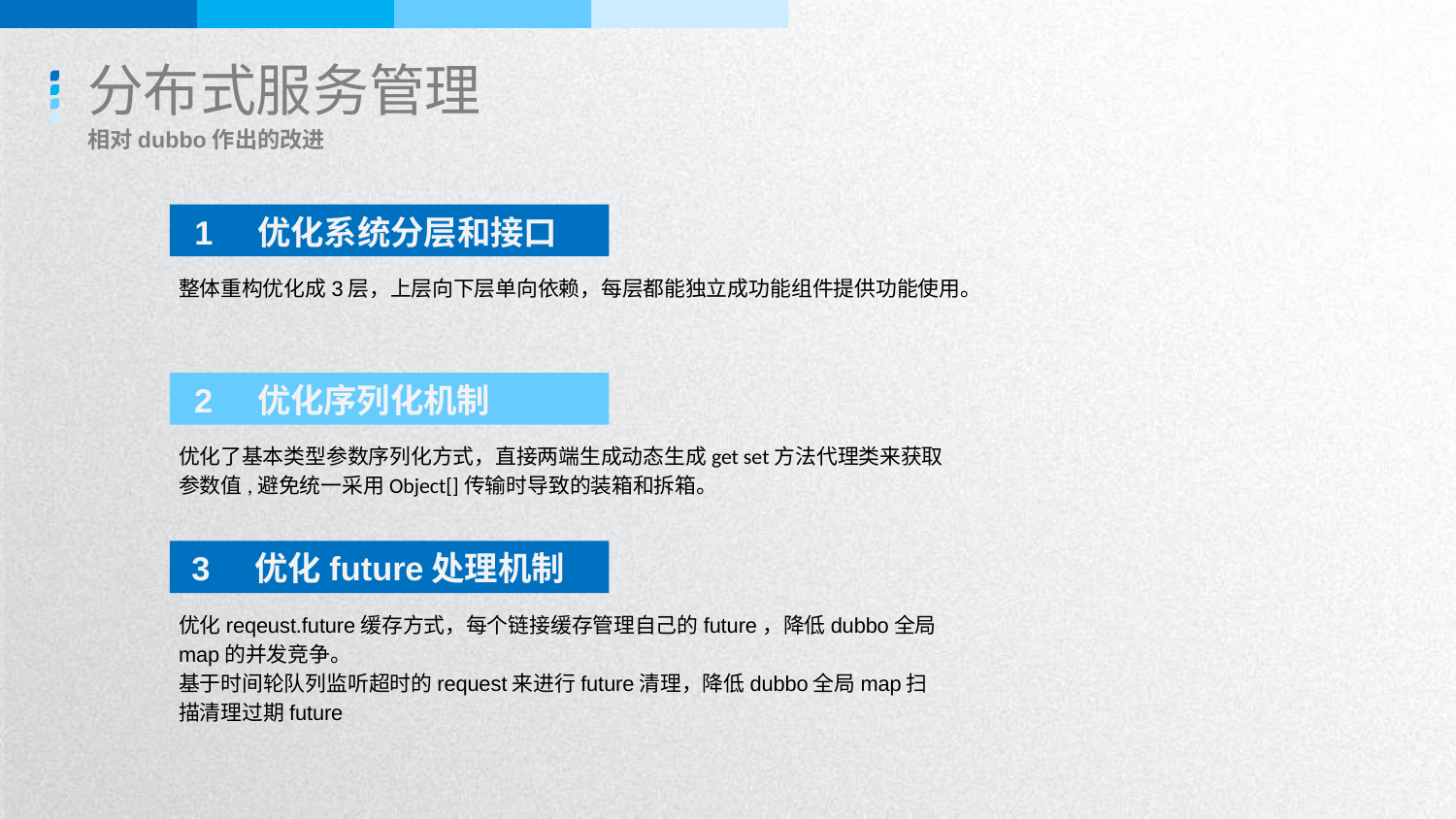

分布式服务管理
相对dubbo作出的改进
1    优化系统分层和接口

整体重构优化成3层，上层向下层单向依赖，每层都能独立成功能组件提供功能使用。
2    优化序列化机制

优化了基本类型参数序列化方式，直接两端生成动态生成get set方法代理类来获取参数值,避免统一采用Object[]传输时导致的装箱和拆箱。

3    优化future处理机制

优化reqeust.future缓存方式，每个链接缓存管理自己的future，降低dubbo全局map的并发竞争。
基于时间轮队列监听超时的request来进行future清理，降低dubbo全局map扫描清理过期future